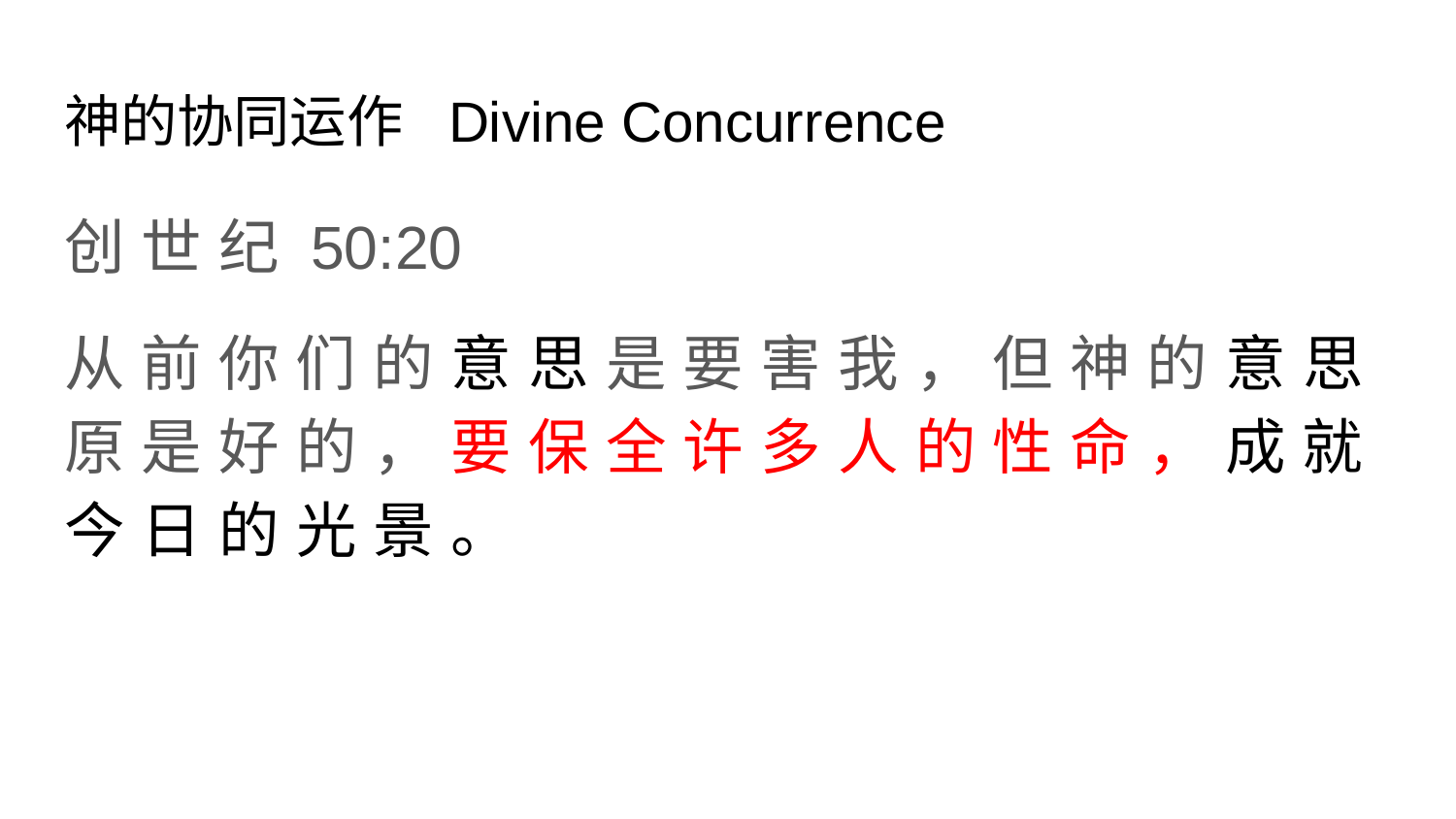

# 神的协同运作  Divine Concurrence
创 世 纪 50:20
从 前 你 们 的 意 思 是 要 害 我 ， 但 神 的 意 思 原 是 好 的 ， 要 保 全 许 多 人 的 性 命 ， 成 就 今 日 的 光 景 。